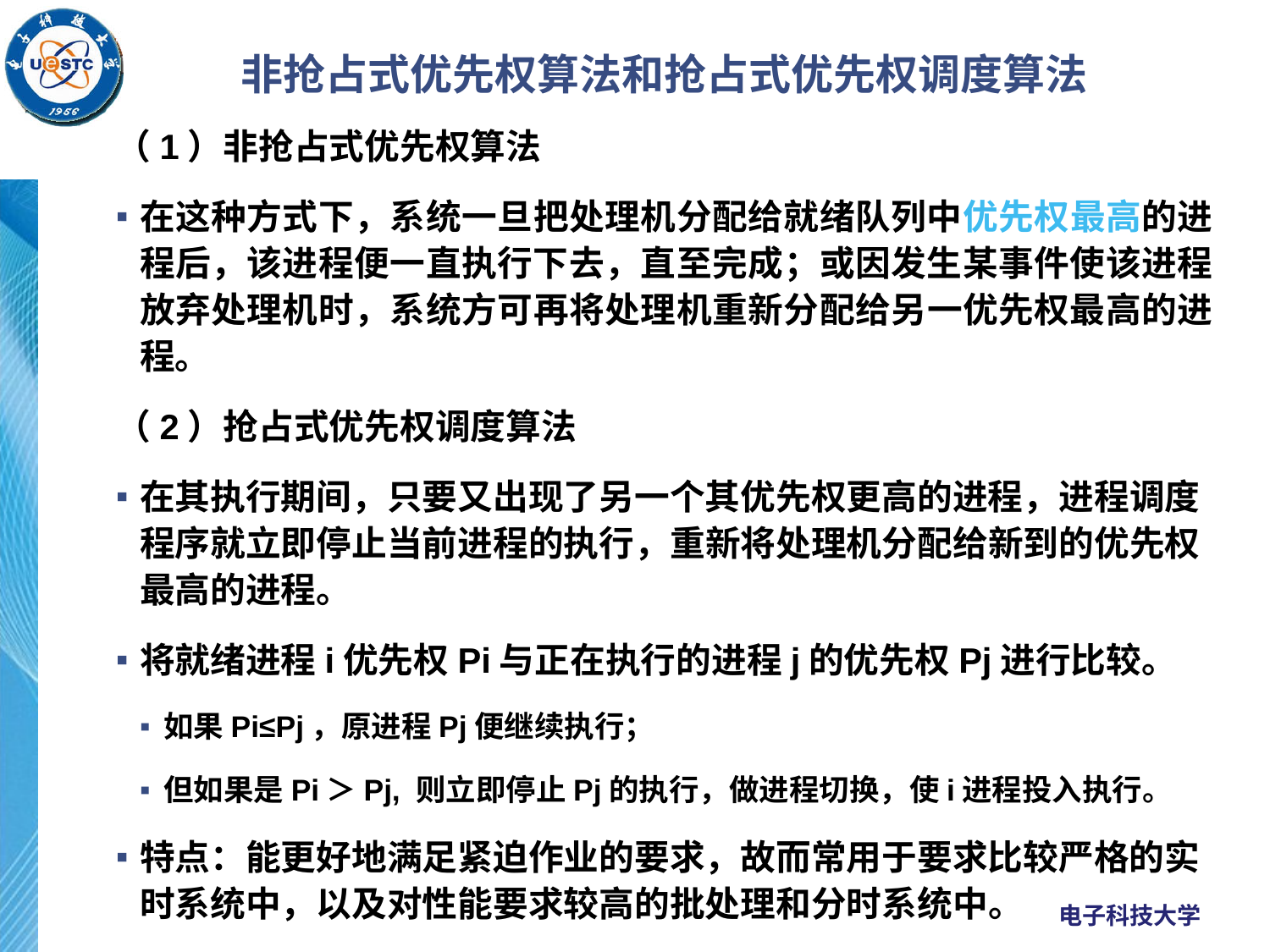

# 非抢占式优先权算法和抢占式优先权调度算法
（1）非抢占式优先权算法
在这种方式下，系统一旦把处理机分配给就绪队列中优先权最高的进程后，该进程便一直执行下去，直至完成；或因发生某事件使该进程放弃处理机时，系统方可再将处理机重新分配给另一优先权最高的进程。
（2）抢占式优先权调度算法
在其执行期间，只要又出现了另一个其优先权更高的进程，进程调度程序就立即停止当前进程的执行，重新将处理机分配给新到的优先权最高的进程。
将就绪进程i优先权Pi与正在执行的进程j的优先权Pj进行比较。
如果Pi≤Pj，原进程Pj便继续执行；
但如果是Pi＞Pj, 则立即停止Pj的执行，做进程切换，使i进程投入执行。
特点：能更好地满足紧迫作业的要求，故而常用于要求比较严格的实时系统中，以及对性能要求较高的批处理和分时系统中。